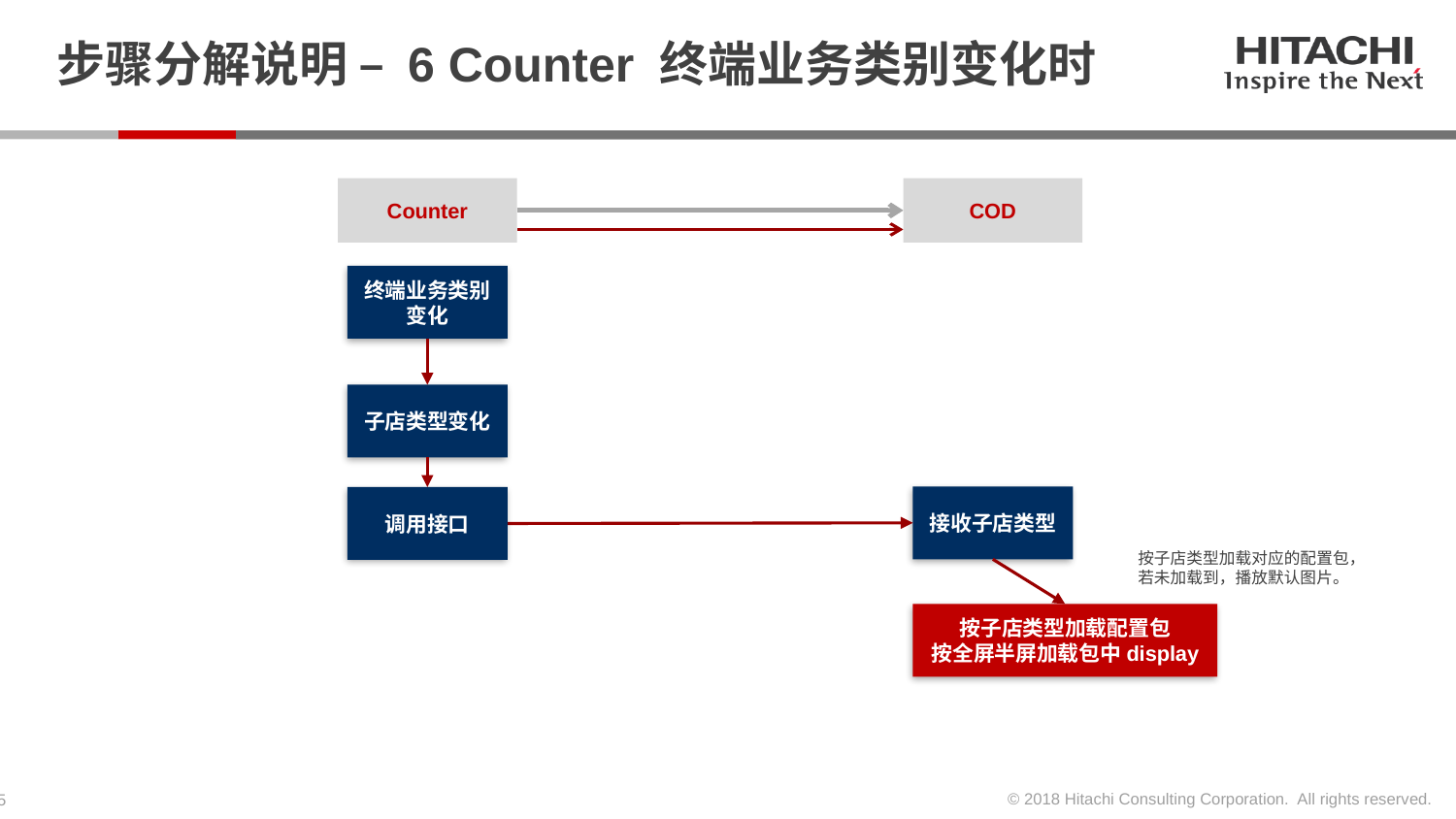

# 步骤分解说明 – 6 Counter 终端业务类别变化时
Counter
COD
终端业务类别变化
子店类型变化
接收子店类型
调用接口
按子店类型加载对应的配置包，若未加载到，播放默认图片。
按子店类型加载配置包
按全屏半屏加载包中display